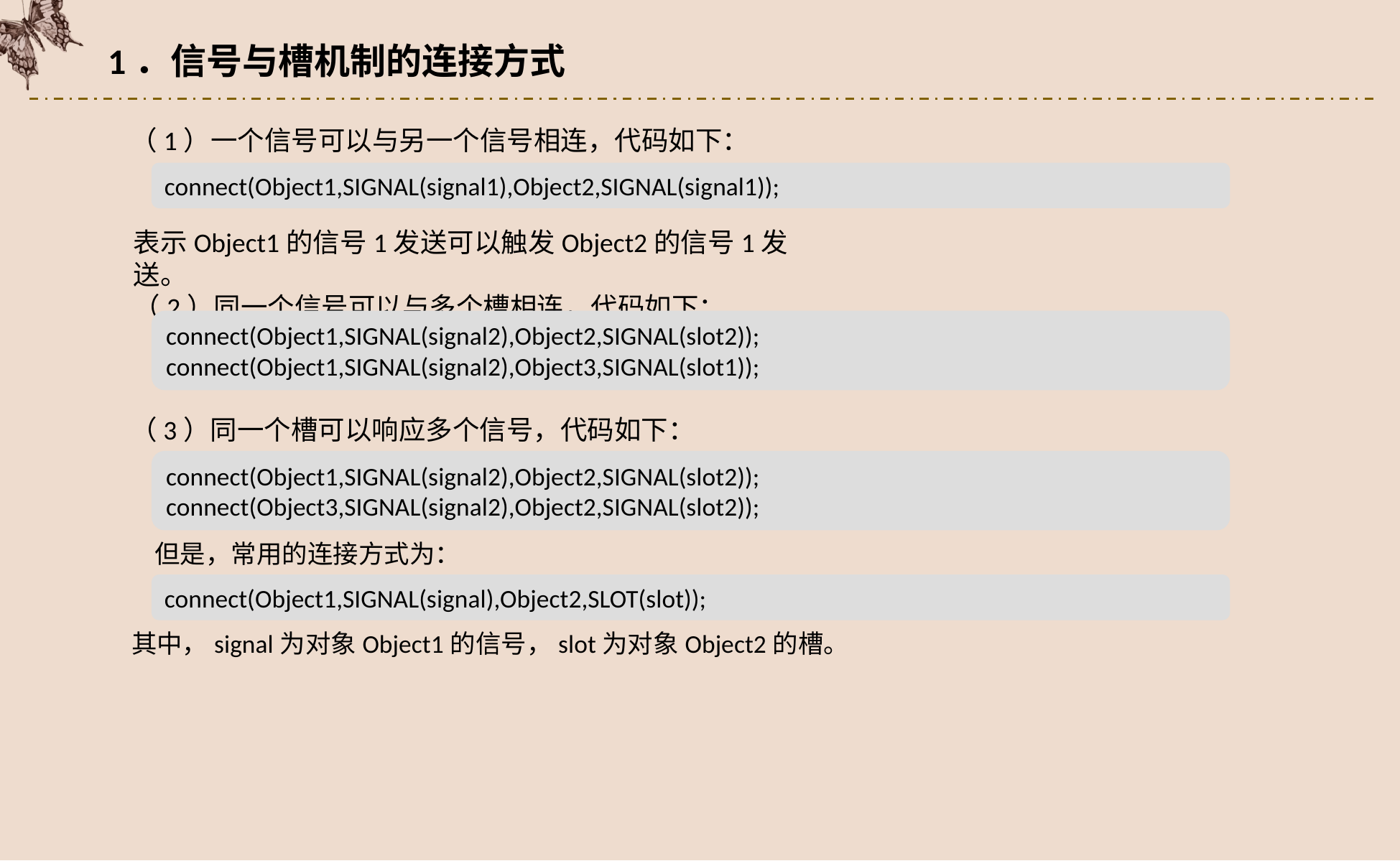

1．信号与槽机制的连接方式
（1）一个信号可以与另一个信号相连，代码如下：
connect(Object1,SIGNAL(signal1),Object2,SIGNAL(signal1));
表示Object1的信号1发送可以触发Object2的信号1发送。
（2）同一个信号可以与多个槽相连，代码如下：
connect(Object1,SIGNAL(signal2),Object2,SIGNAL(slot2));
connect(Object1,SIGNAL(signal2),Object3,SIGNAL(slot1));
（3）同一个槽可以响应多个信号，代码如下：
connect(Object1,SIGNAL(signal2),Object2,SIGNAL(slot2));
connect(Object3,SIGNAL(signal2),Object2,SIGNAL(slot2));
但是，常用的连接方式为：
connect(Object1,SIGNAL(signal),Object2,SLOT(slot));
其中，signal为对象Object1的信号，slot为对象Object2的槽。